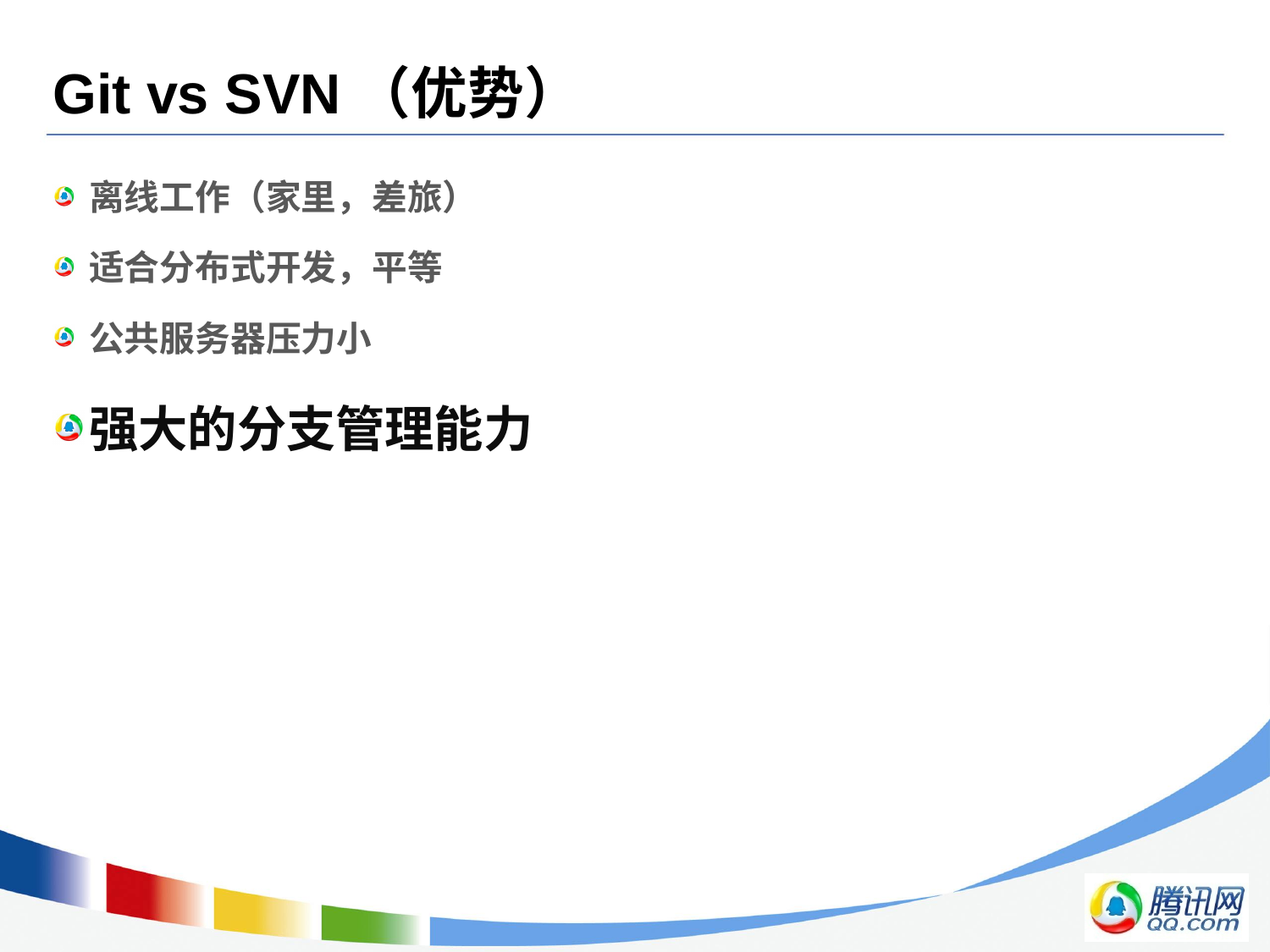

# Git vs SVN（优势）
离线工作（家里，差旅）
适合分布式开发，平等
公共服务器压力小
强大的分支管理能力